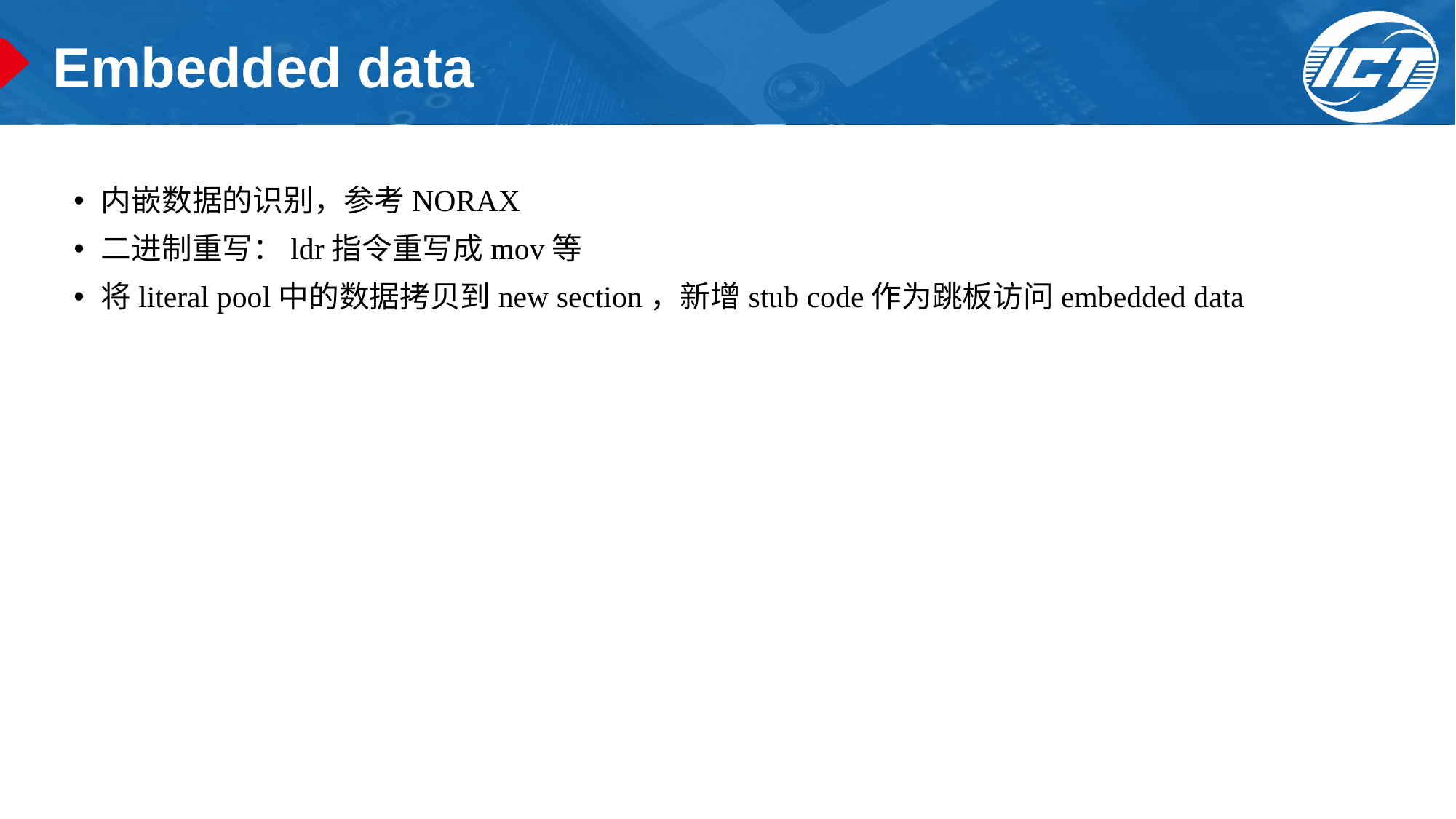

# Embedded data
内嵌数据的识别，参考NORAX
二进制重写：ldr指令重写成mov等
将literal pool中的数据拷贝到new section，新增stub code作为跳板访问embedded data